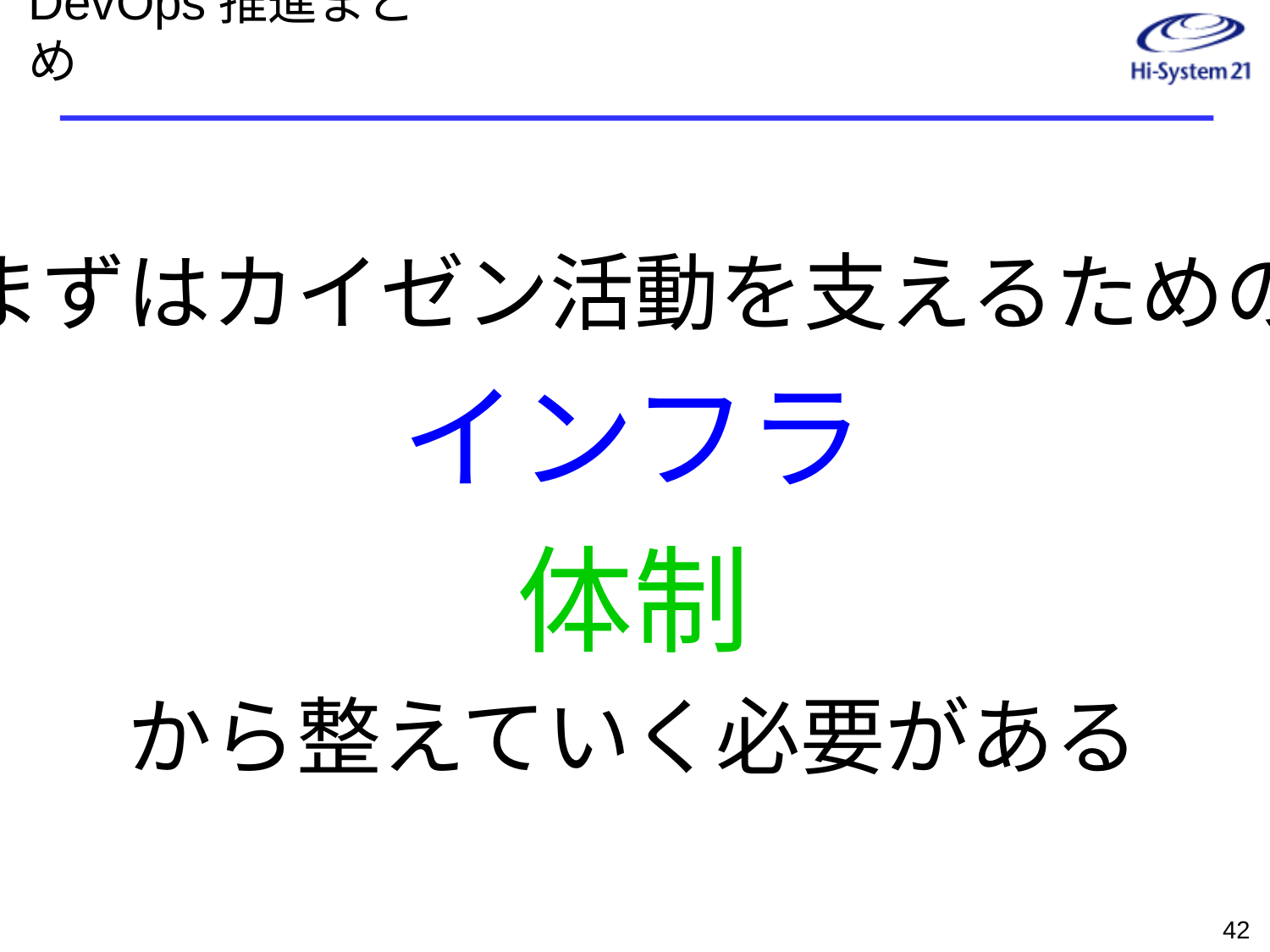

# DevOps推進まとめ
まずはカイゼン活動を支えるための
インフラ
体制
から整えていく必要がある
42